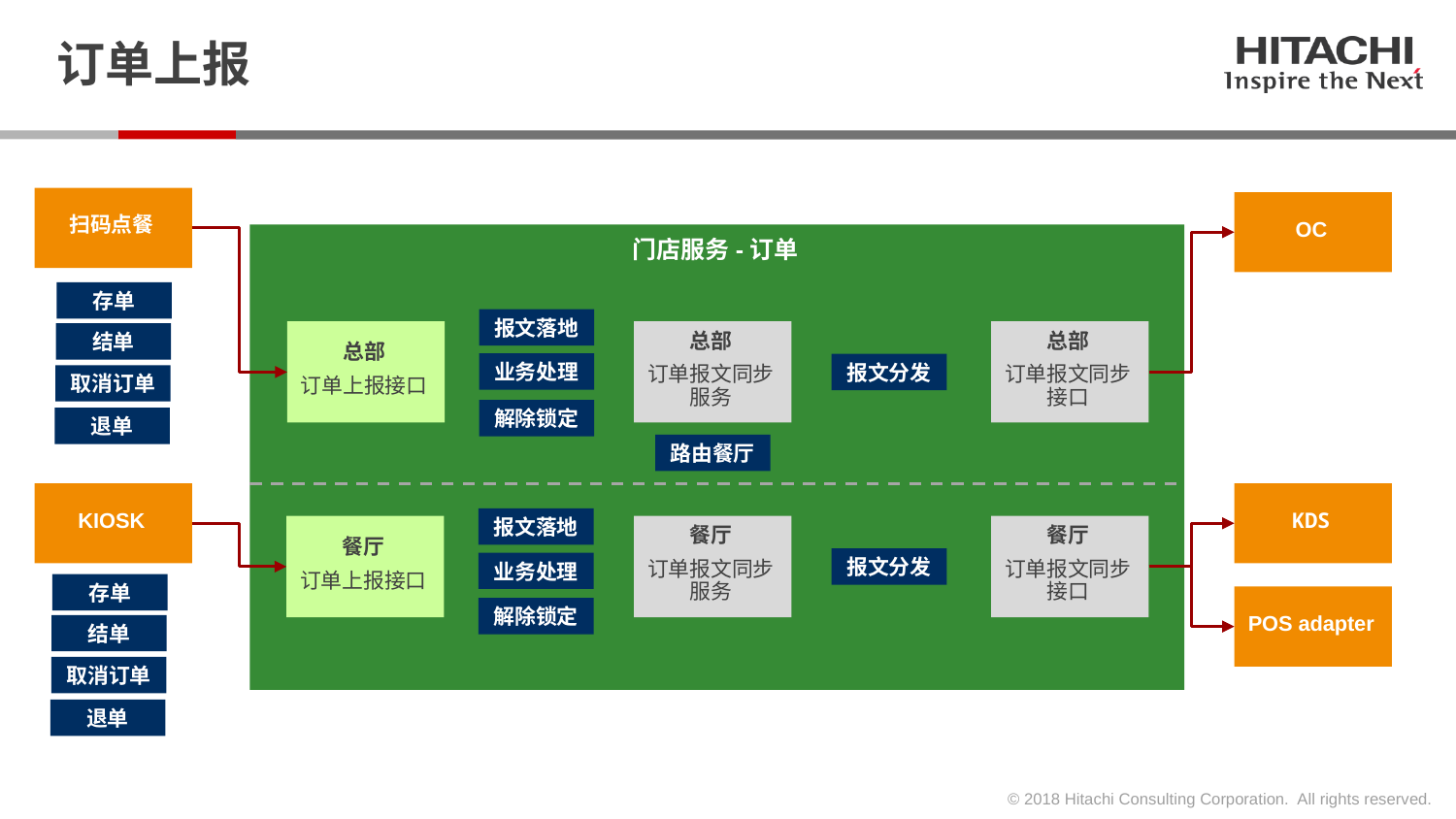

# 订单上报
扫码点餐
OC
门店服务-订单
存单
报文落地
总部
订单报文同步接口
总部
订单报文同步服务
总部
订单上报接口
结单
业务处理
报文分发
取消订单
解除锁定
退单
路由餐厅
KIOSK
KDS
报文落地
餐厅
订单报文同步服务
餐厅
订单报文同步接口
餐厅
订单上报接口
报文分发
业务处理
存单
POS adapter
解除锁定
结单
取消订单
退单